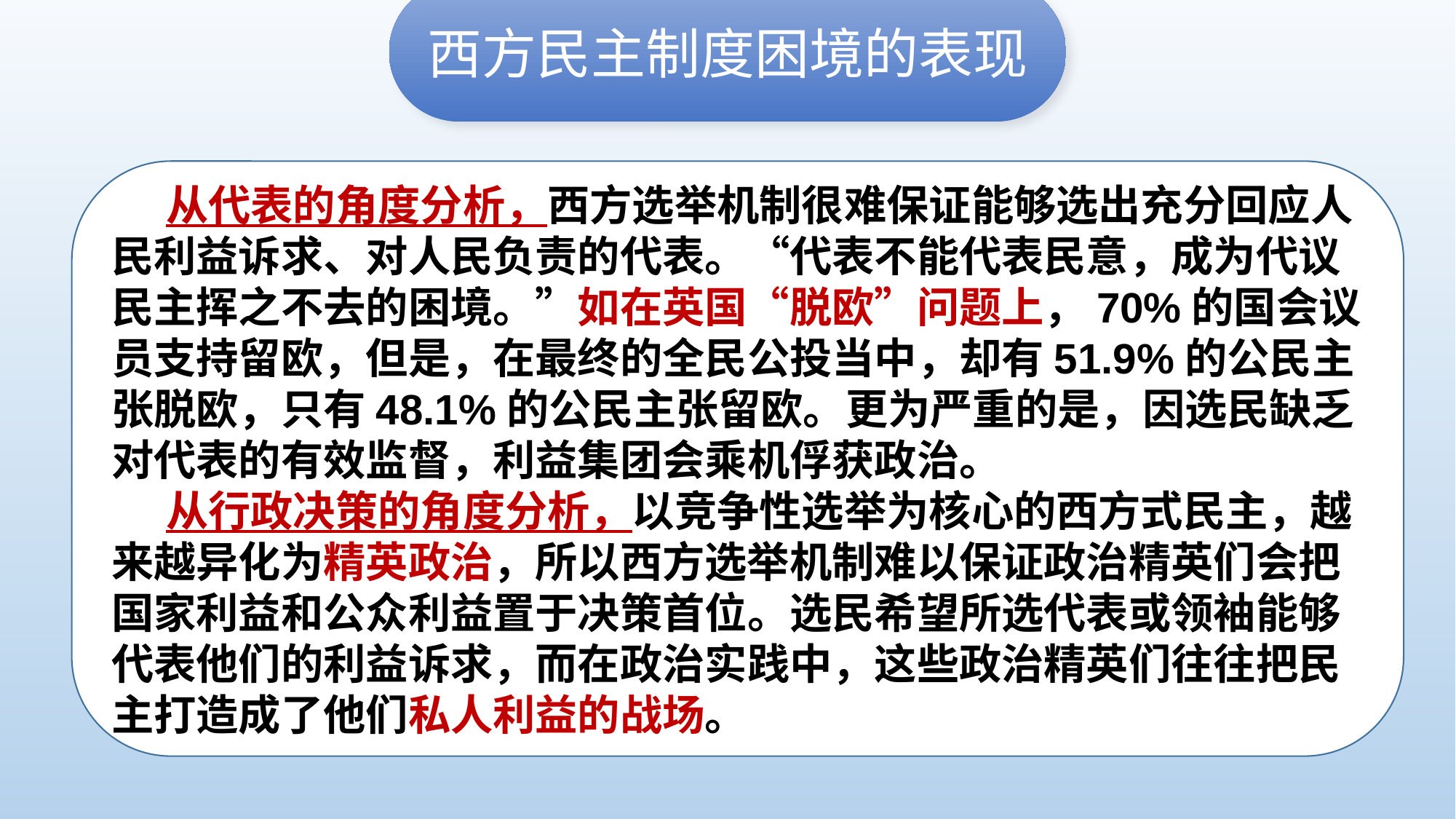

西方民主制度困境的表现
从代表的角度分析，西方选举机制很难保证能够选出充分回应人民利益诉求、对人民负责的代表。“代表不能代表民意，成为代议民主挥之不去的困境。”如在英国“脱欧”问题上，70%的国会议员支持留欧，但是，在最终的全民公投当中，却有51.9%的公民主张脱欧，只有48.1%的公民主张留欧。更为严重的是，因选民缺乏对代表的有效监督，利益集团会乘机俘获政治。
从行政决策的角度分析，以竞争性选举为核心的西方式民主，越来越异化为精英政治，所以西方选举机制难以保证政治精英们会把国家利益和公众利益置于决策首位。选民希望所选代表或领袖能够代表他们的利益诉求，而在政治实践中，这些政治精英们往往把民主打造成了他们私人利益的战场。